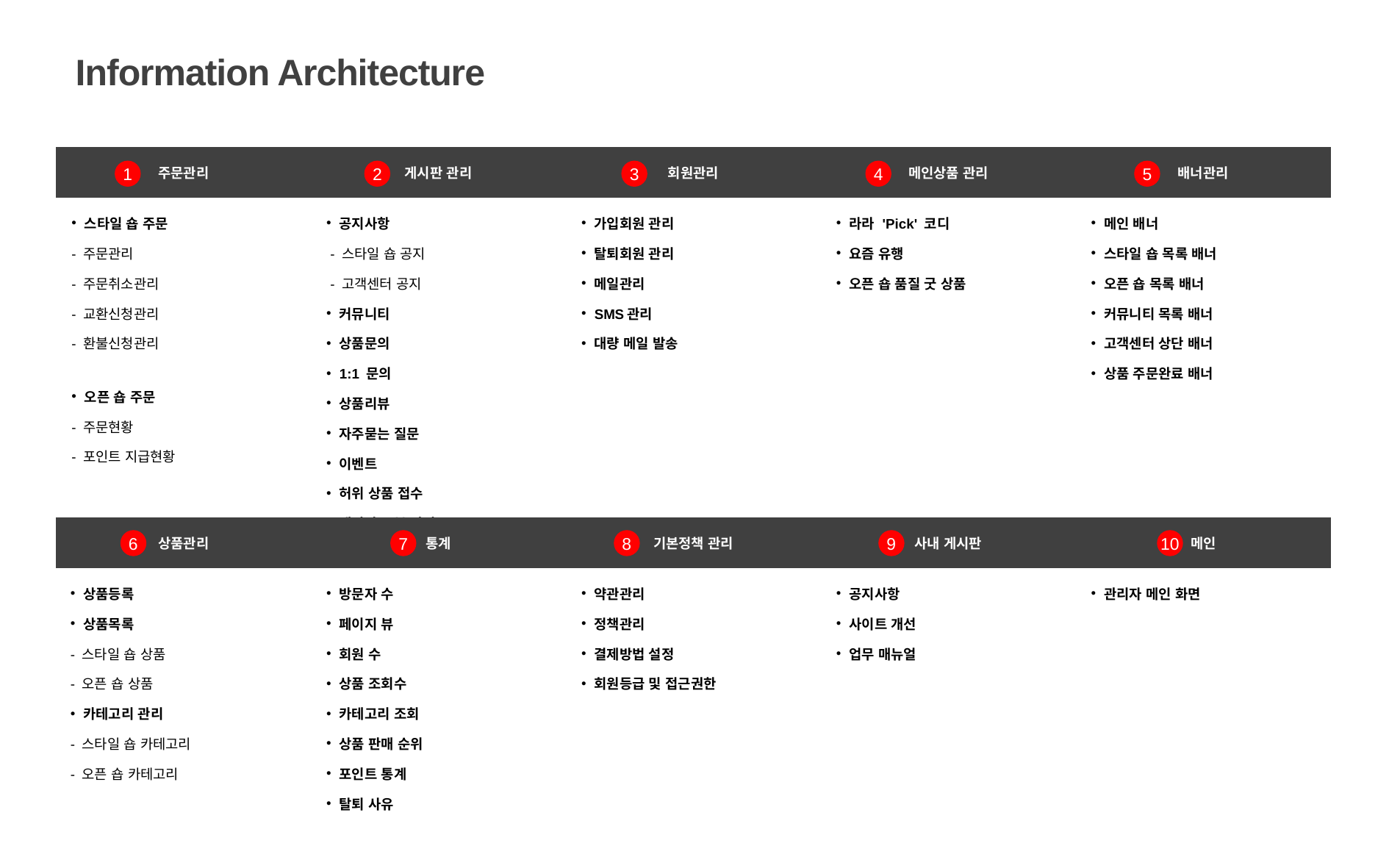

Information Architecture
| 주문관리 | 게시판 관리 | 회원관리 | 메인상품 관리 | 배너관리 |
| --- | --- | --- | --- | --- |
| 스타일 숍 주문 - 주문관리 - 주문취소관리 - 교환신청관리 - 환불신청관리 오픈 숍 주문 - 주문현황 - 포인트 지급현황 | 공지사항 - 스타일 숍 공지 - 고객센터 공지 커뮤니티 상품문의 1:1 문의 상품리뷰 자주묻는 질문 이벤트 허위 상품 접수 게시판 구분 관리 | 가입회원 관리 탈퇴회원 관리 메일관리 SMS관리 대량 메일 발송 | 라라 'Pick' 코디 요즘 유행 오픈 숍 품질 굿 상품 | 메인 배너 스타일 숍 목록 배너 오픈 숍 목록 배너 커뮤니티 목록 배너 고객센터 상단 배너 상품 주문완료 배너 |
1
2
3
4
5
| 상품관리 | 통계 | 기본정책 관리 | 사내 게시판 | 메인 |
| --- | --- | --- | --- | --- |
| 상품등록 상품목록 - 스타일 숍 상품 - 오픈 숍 상품 카테고리 관리 - 스타일 숍 카테고리 - 오픈 숍 카테고리 | 방문자 수 페이지 뷰 회원 수 상품 조회수 카테고리 조회 상품 판매 순위 포인트 통계 탈퇴 사유 | 약관관리 정책관리 결제방법 설정 회원등급 및 접근권한 | 공지사항 사이트 개선 업무 매뉴얼 | 관리자 메인 화면 |
6
7
8
9
10